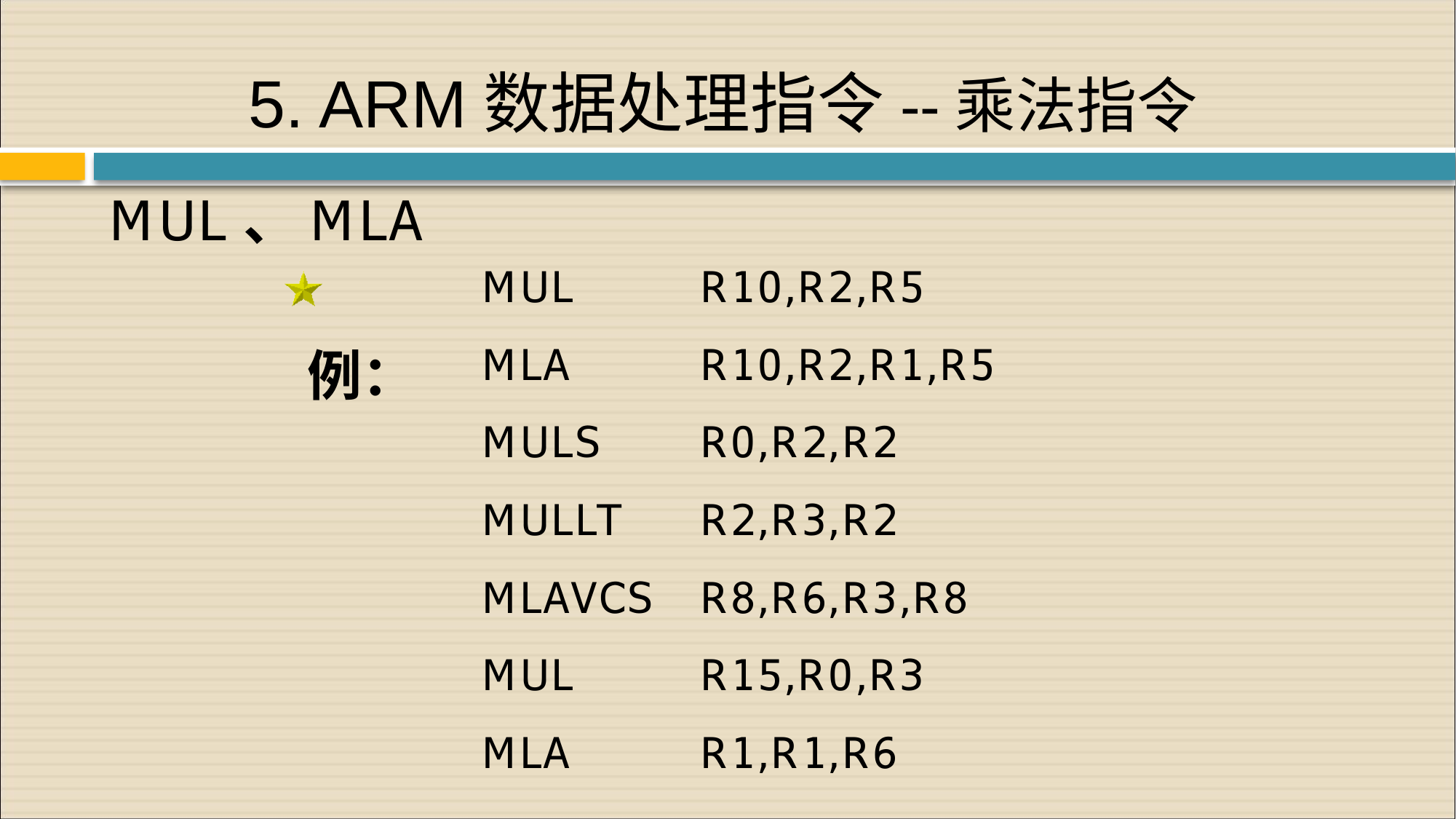

# 5. ARM数据处理指令--乘法指令
MUL、MLA
 例：
MUL		R10,R2,R5
MLA		R10,R2,R1,R5
MULS	R0,R2,R2
MULLT	R2,R3,R2
MLAVCS	R8,R6,R3,R8
MUL		R15,R0,R3
MLA		R1,R1,R6